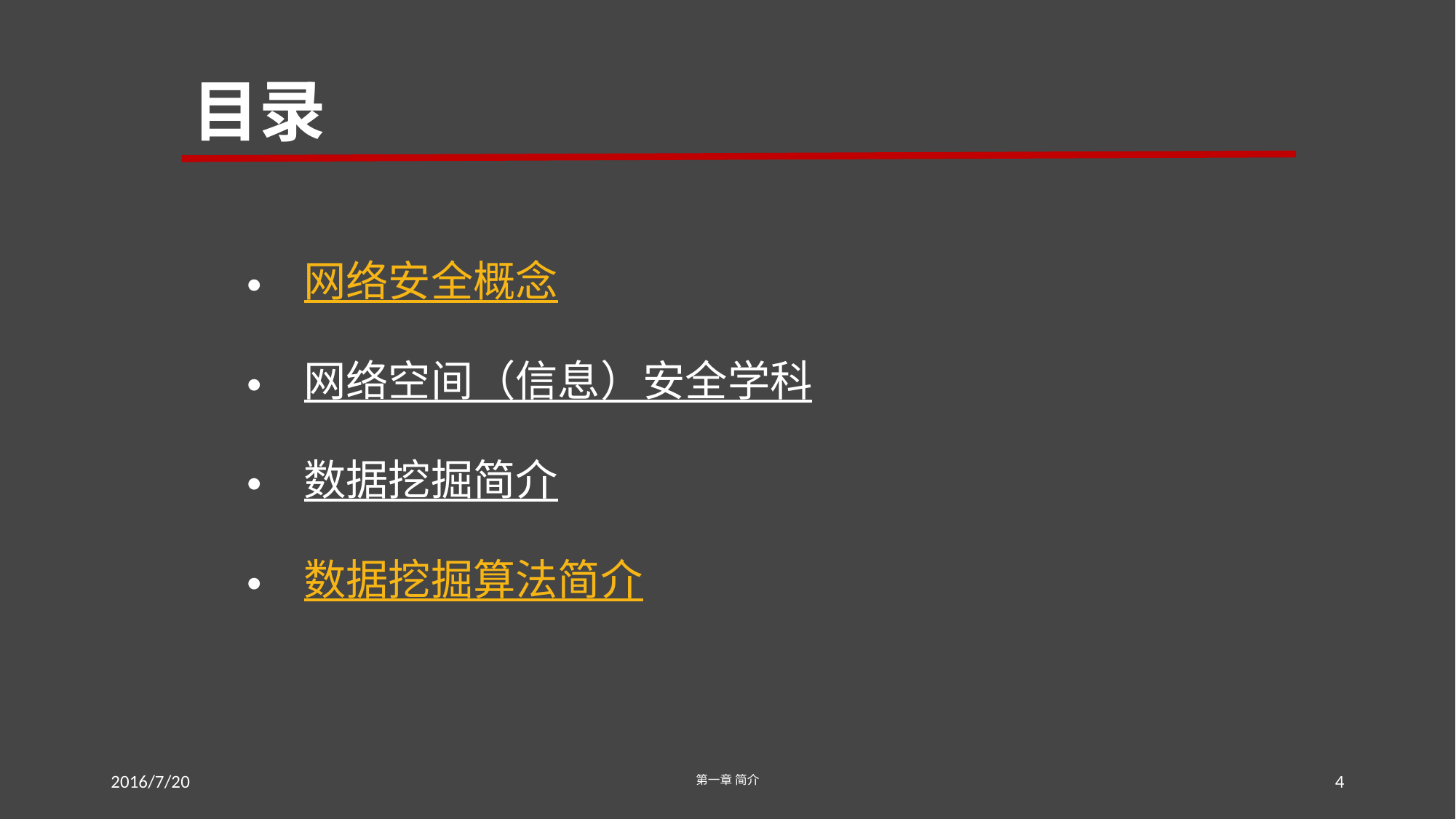

# 目录
  网络安全概念
  网络空间（信息）安全学科
  数据挖掘简介
  数据挖掘算法简介

2016/7/20
第一章 简介
4